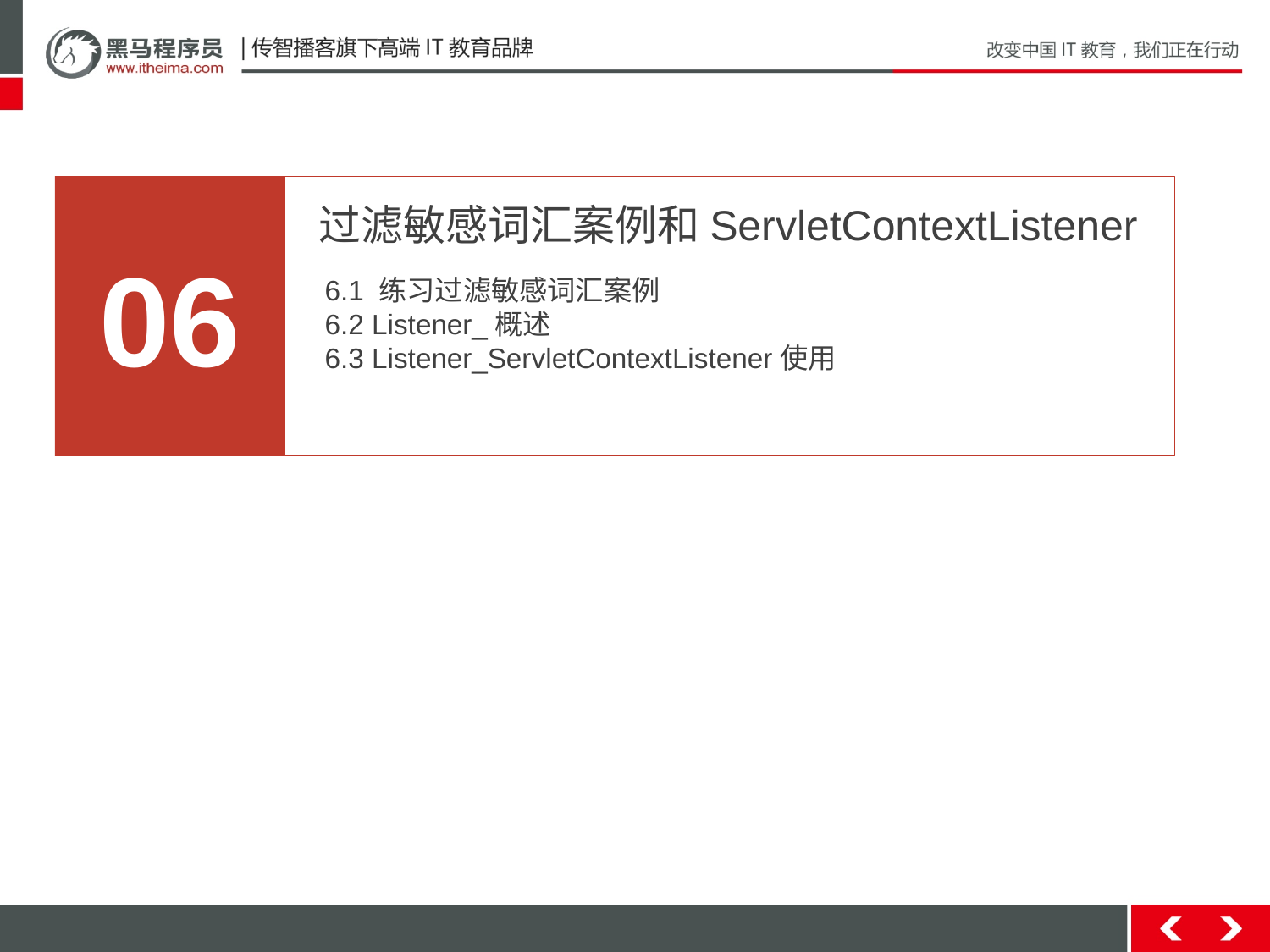

06

过滤敏感词汇案例和ServletContextListener
6.1 练习过滤敏感词汇案例
6.2 Listener_概述
6.3 Listener_ServletContextListener使用